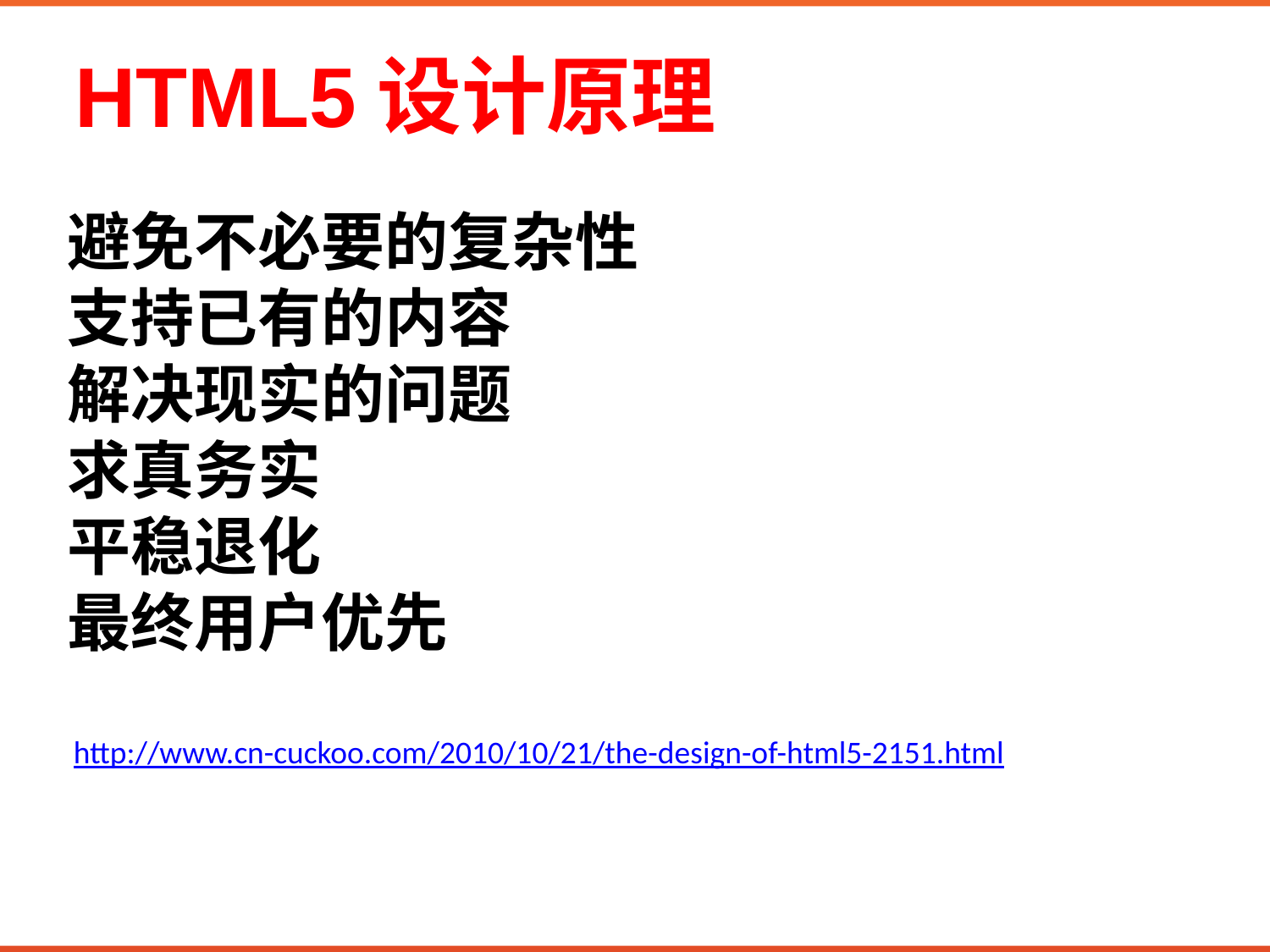

HTML5设计原理
避免不必要的复杂性
支持已有的内容
解决现实的问题
求真务实
平稳退化
最终用户优先

http://www.cn-cuckoo.com/2010/10/21/the-design-of-html5-2151.html